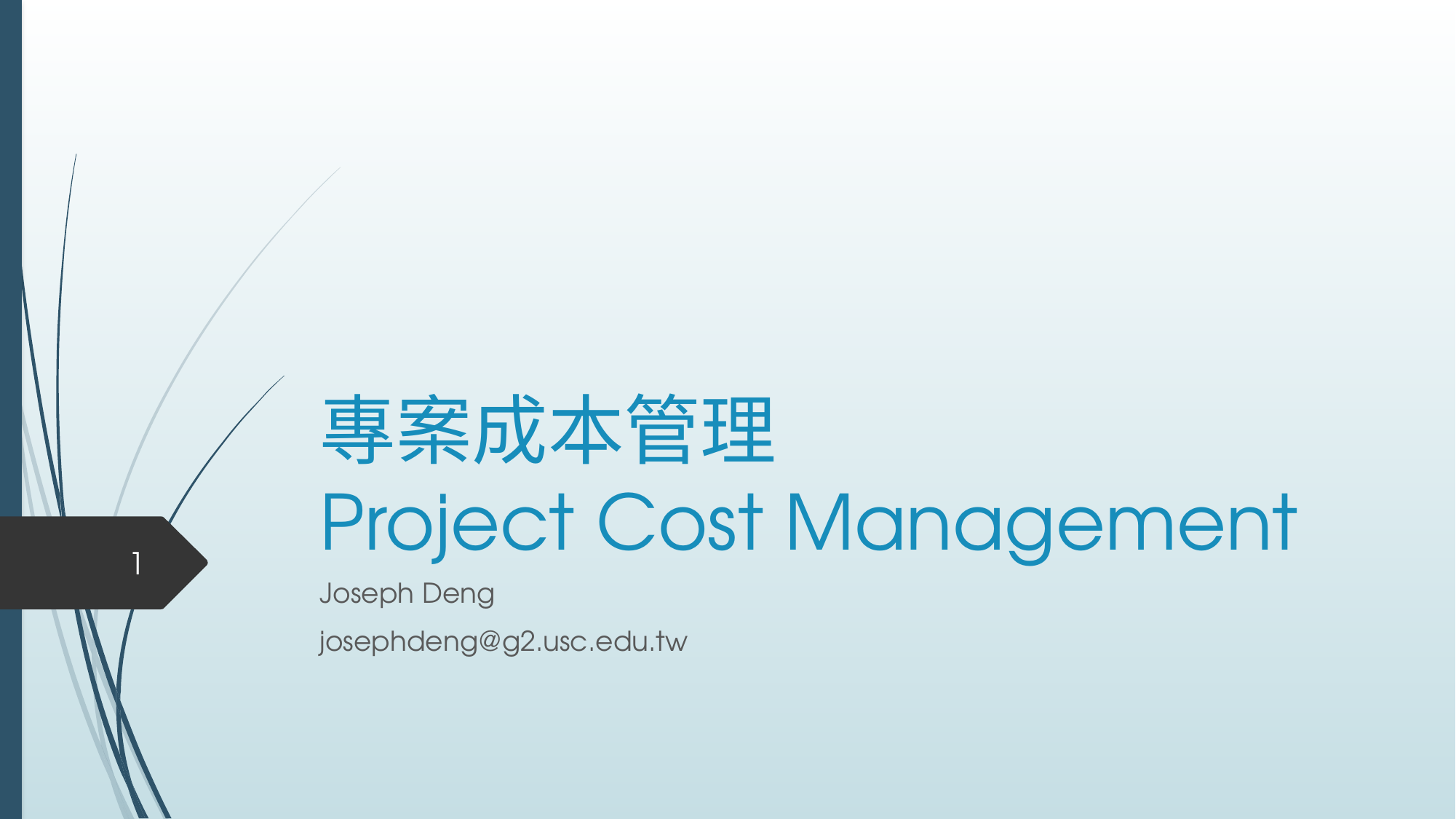

# 專案成本管理 Project Cost Management
1
Joseph Deng
josephdeng@g2.usc.edu.tw